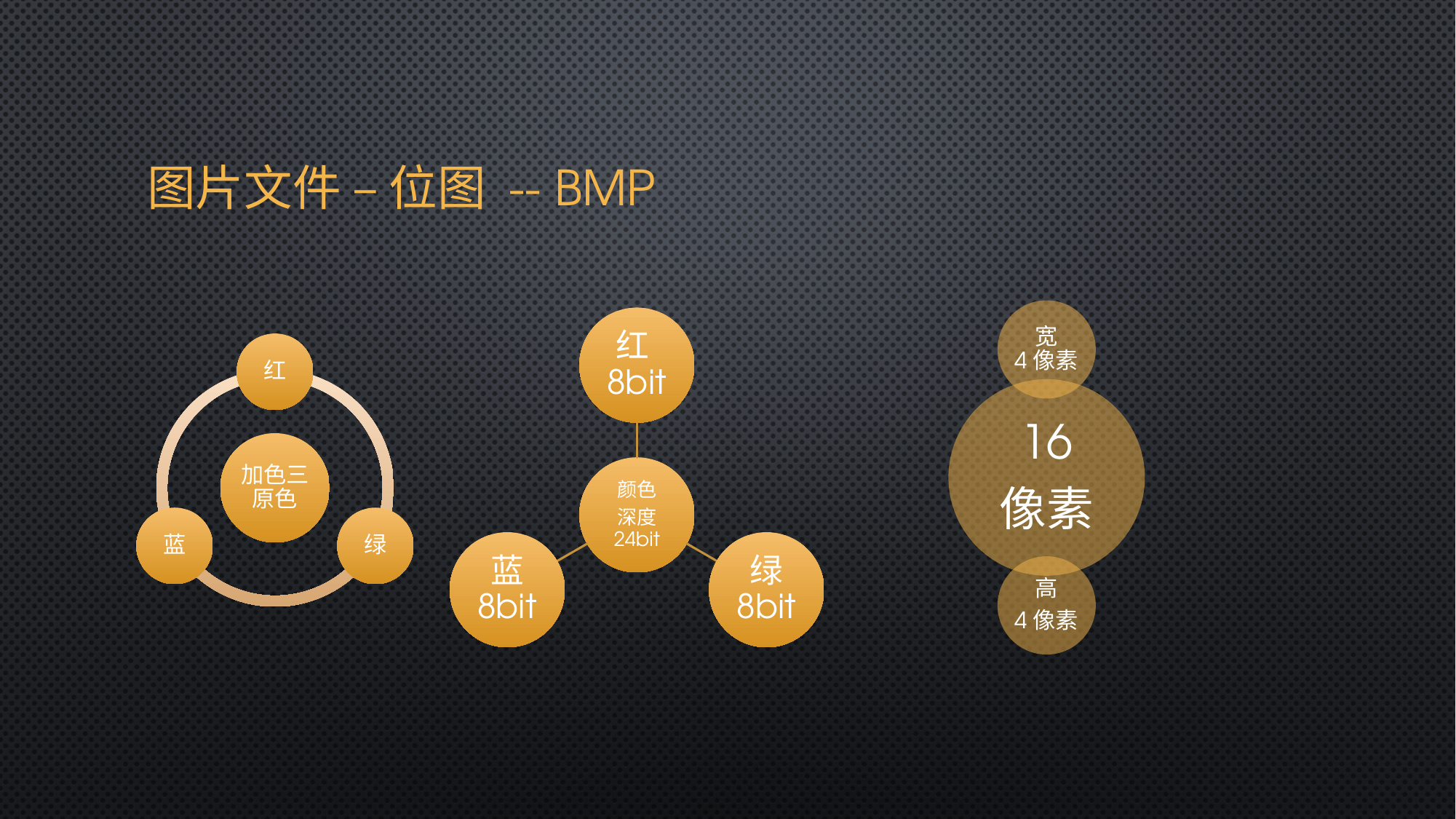

# 图片文件 – 位图 -- bmp
16
像素
宽
4像素
高
4像素
加色三原色
红
绿
蓝
颜色
深度
24bit

红8bit

绿
8bit

蓝
8bit